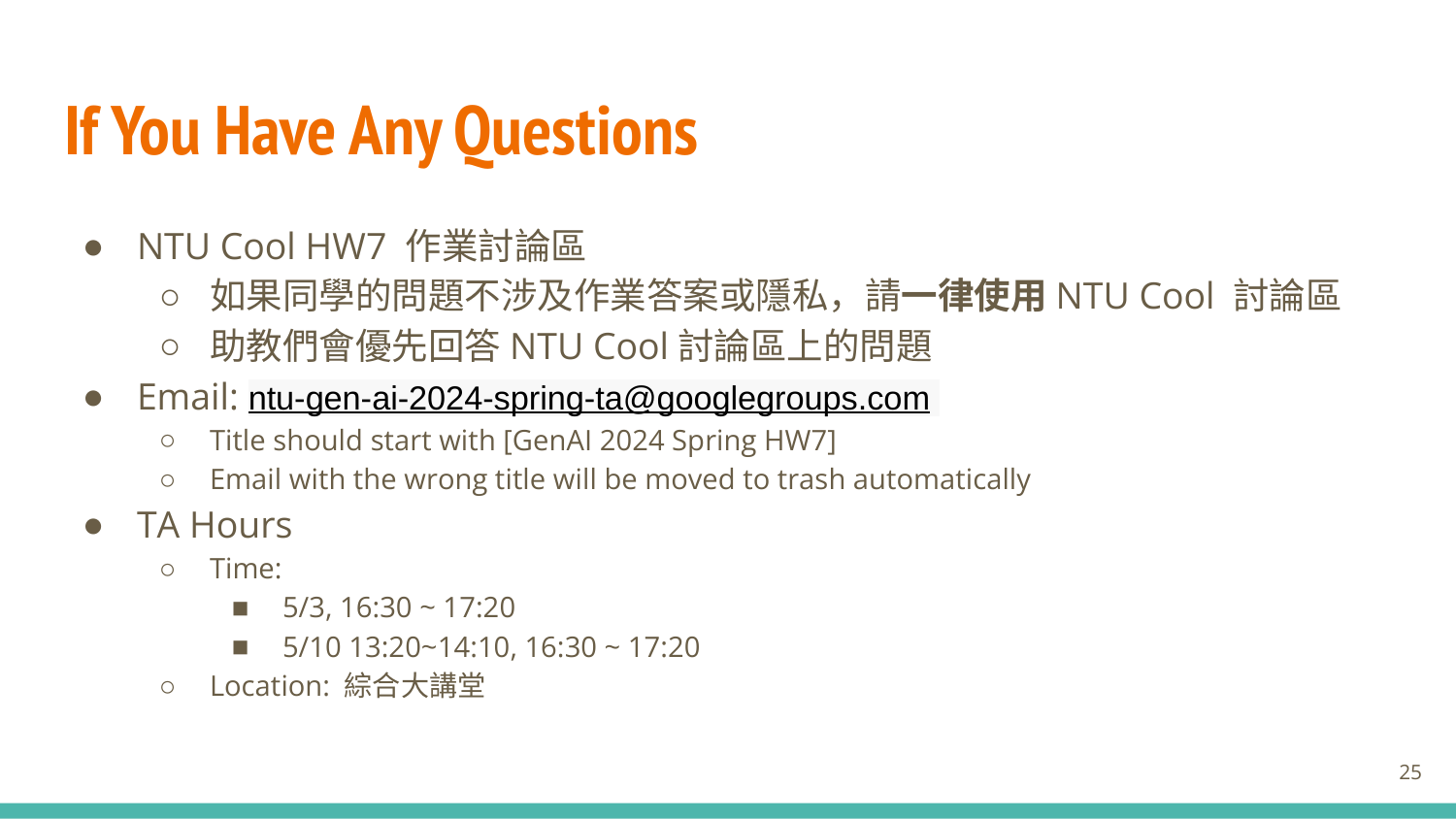

# If You Have Any Questions
NTU Cool HW7 作業討論區
如果同學的問題不涉及作業答案或隱私，請一律使用NTU Cool 討論區
助教們會優先回答NTU Cool討論區上的問題
Email: ntu-gen-ai-2024-spring-ta@googlegroups.com
Title should start with [GenAI 2024 Spring HW7]
Email with the wrong title will be moved to trash automatically
TA Hours
Time:
5/3, 16:30 ~ 17:20
5/10 13:20~14:10, 16:30 ~ 17:20
Location: 綜合大講堂

25